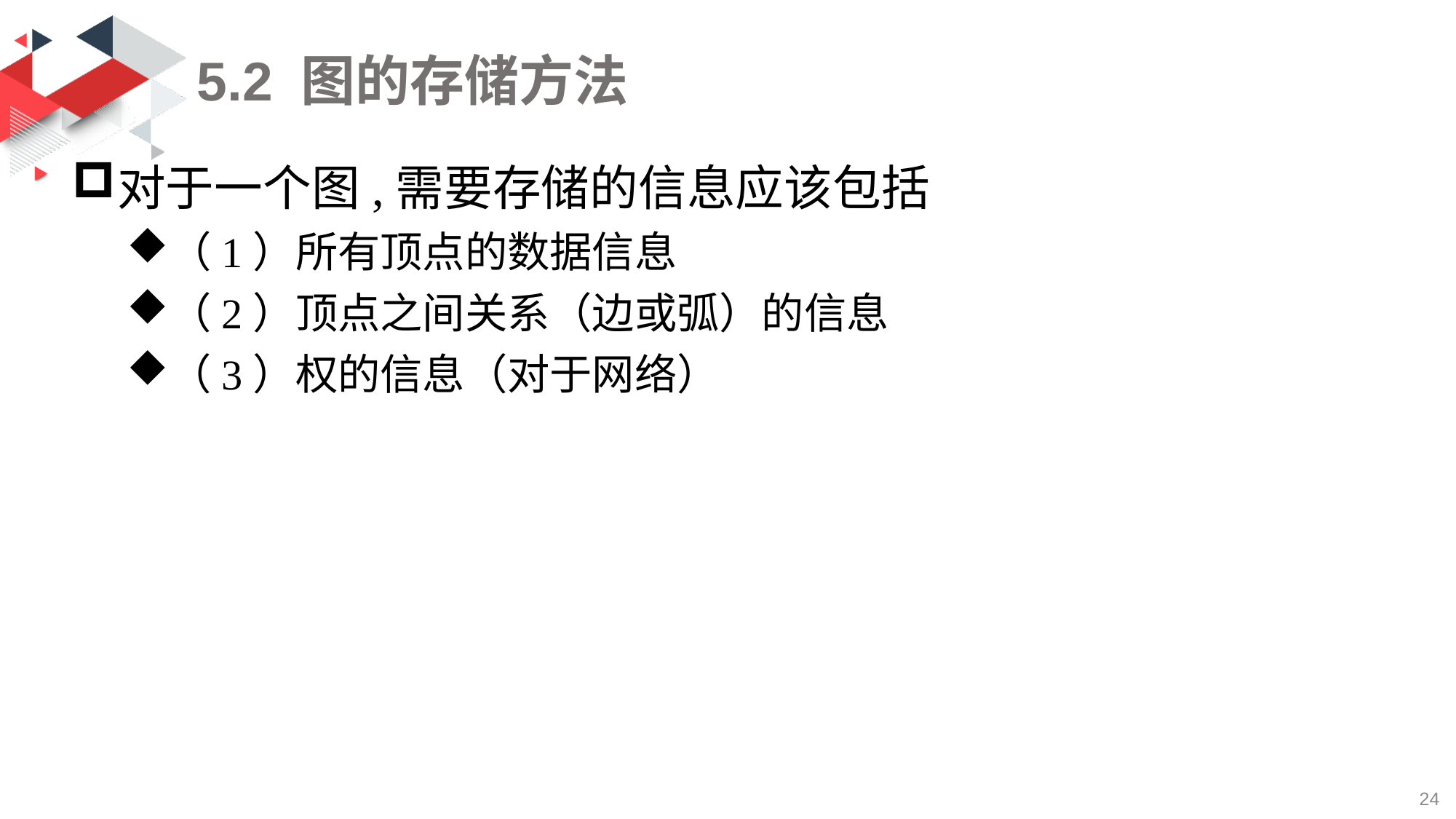

# 5.2 图的存储方法
对于一个图,需要存储的信息应该包括
（1）所有顶点的数据信息
（2）顶点之间关系（边或弧）的信息
（3）权的信息（对于网络）
24